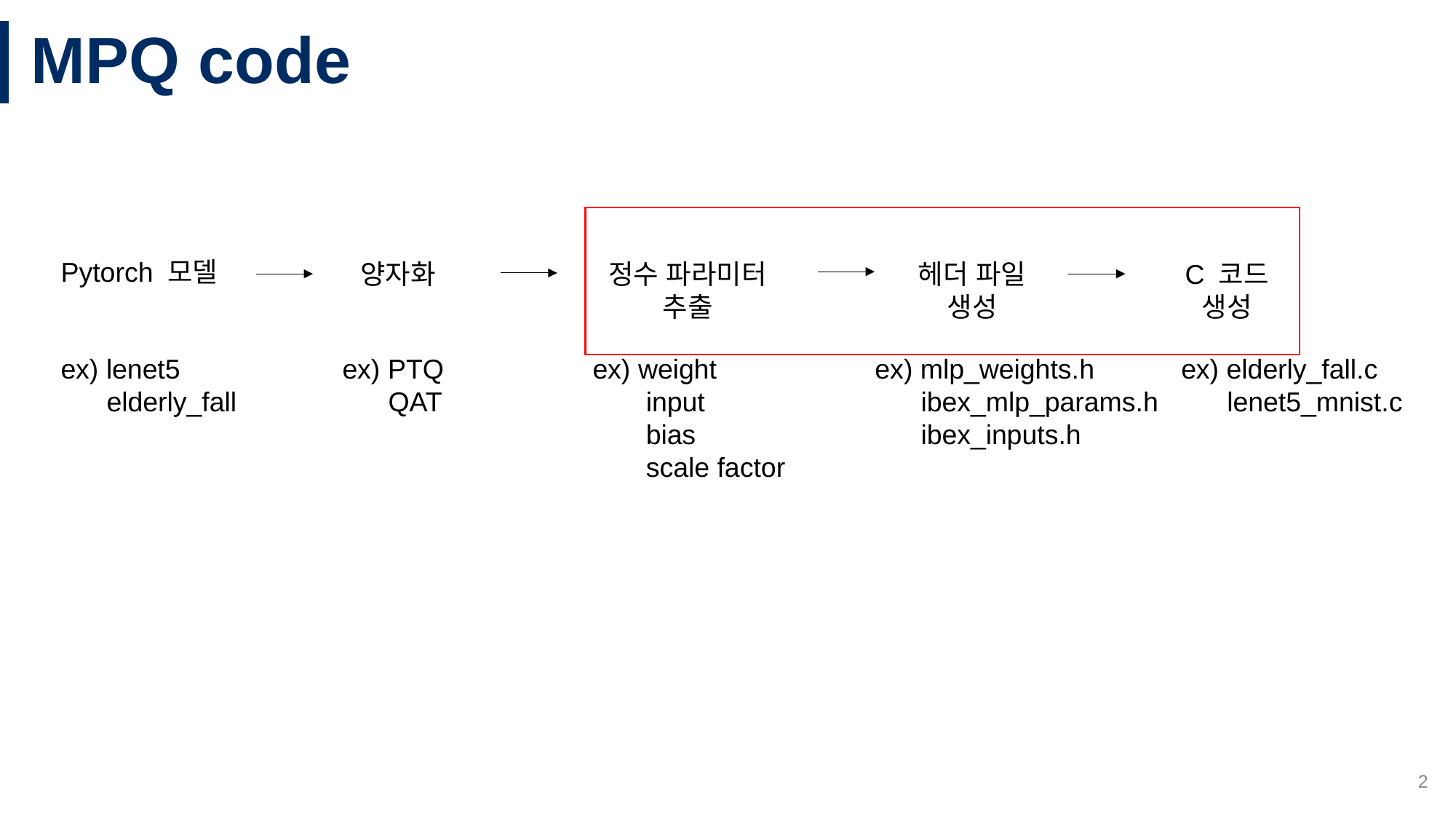

# MPQ code

Pytorch 모델
정수 파라미터 추출
헤더 파일 생성
C 코드 생성
양자화
ex) PTQ
      QAT
ex) mlp_weights.h
      ibex_mlp_params.h
      ibex_inputs.h
ex) elderly_fall.c
      lenet5_mnist.c
ex) lenet5
      elderly_fall
ex) weight
       input
       bias
       scale factor

2